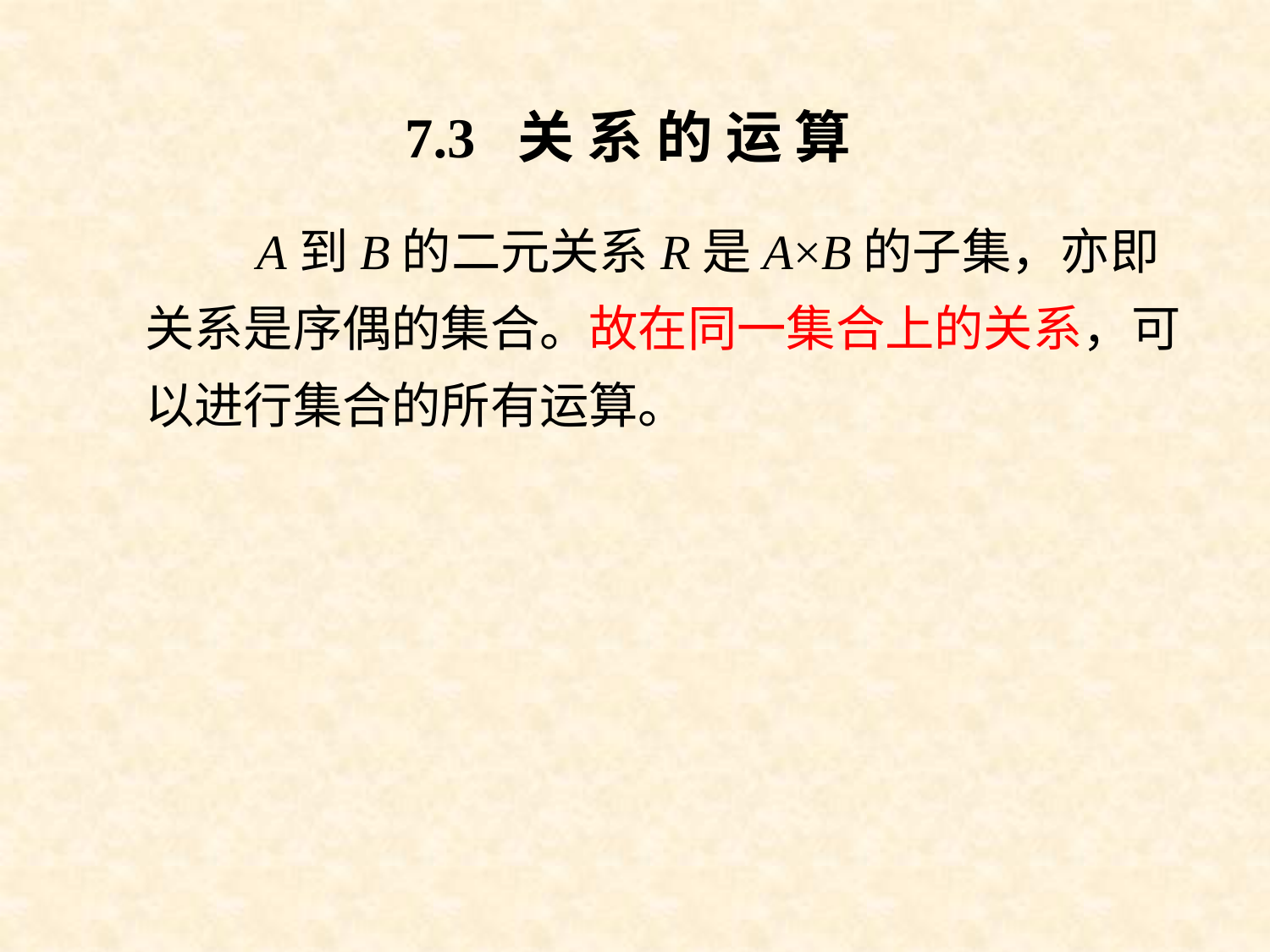

# 7.3  关 系 的 运 算
             A到B的二元关系R是A×B的子集，亦即关系是序偶的集合。故在同一集合上的关系，可以进行集合的所有运算。